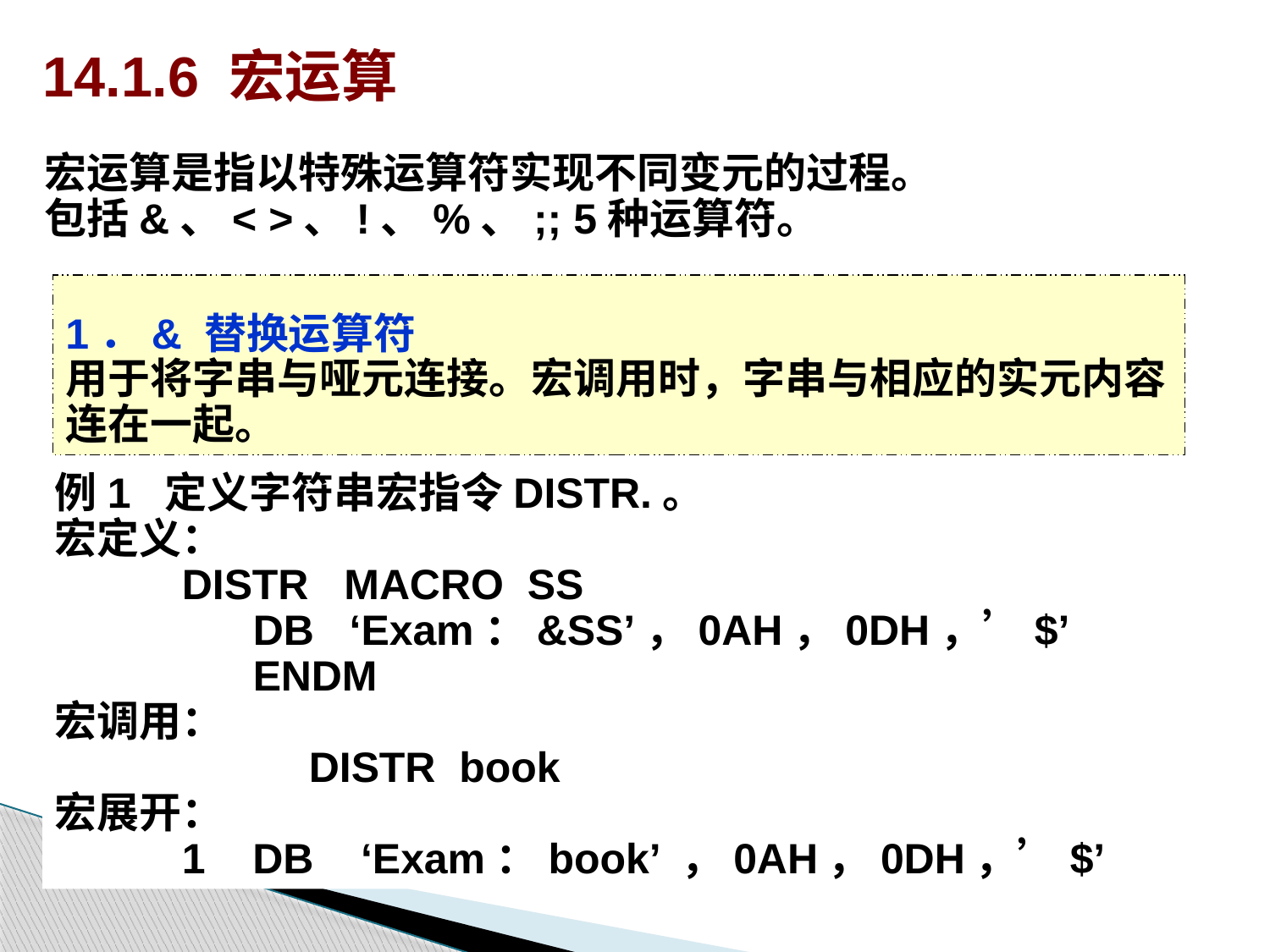

# 14.1.6 宏运算
宏运算是指以特殊运算符实现不同变元的过程。
包括&、< >、!、%、;; 5种运算符。
1．& 替换运算符
用于将字串与哑元连接。宏调用时，字串与相应的实元内容连在一起。
例1  定义字符串宏指令DISTR.。
宏定义：
	DISTR   MACRO  SS
	      DB   ‘Exam：&SS’，0AH，0DH，’$’
	      ENDM
宏调用：
		DISTR  book
宏展开：
	1    DB    ‘Exam：book’ ，0AH，0DH，’$’